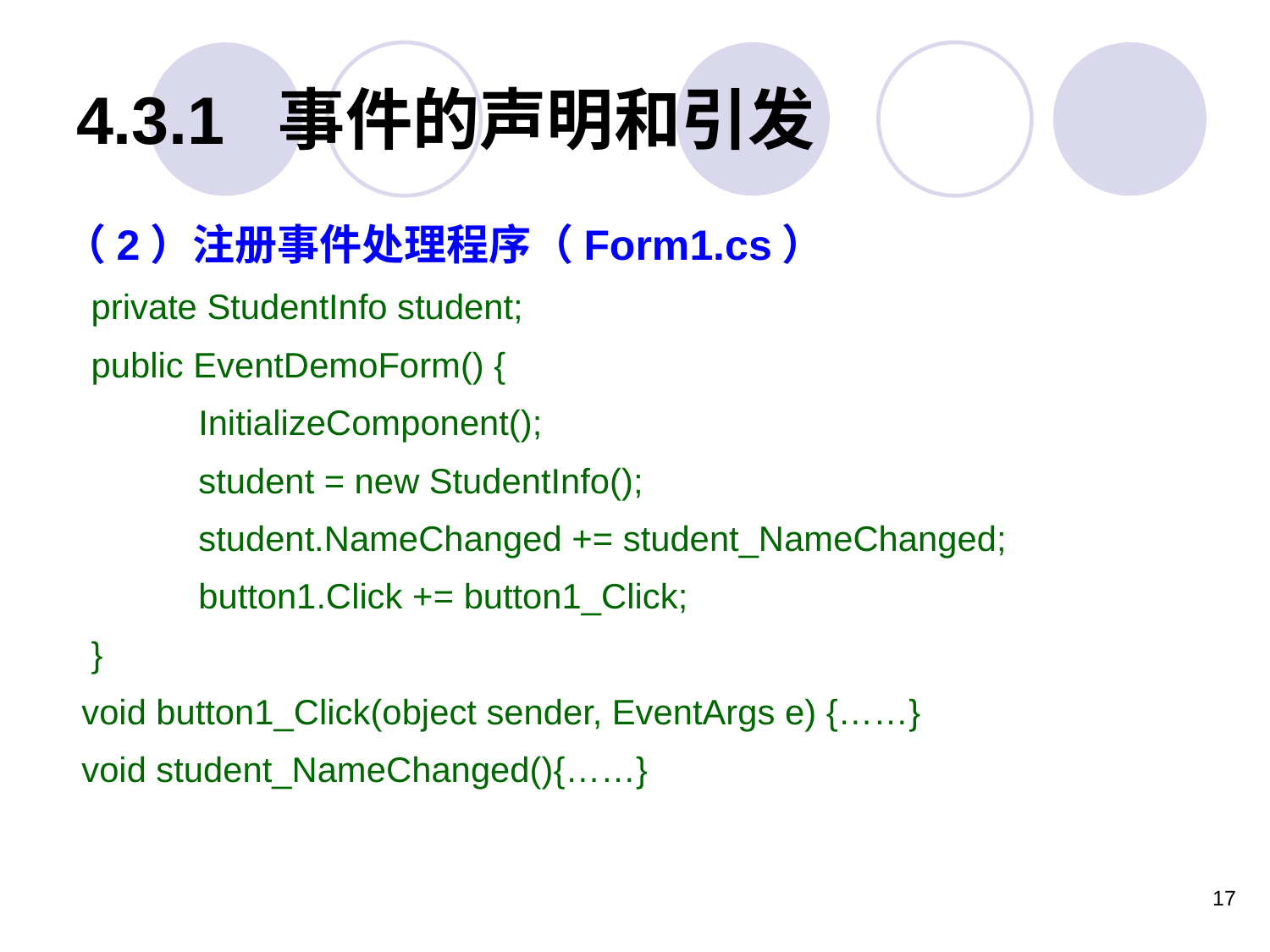

# 4.3.1  事件的声明和引发
 （2）注册事件处理程序（Form1.cs）
 private StudentInfo student;
 public EventDemoForm() {
            InitializeComponent();
            student = new StudentInfo();
            student.NameChanged += student_NameChanged;
            button1.Click += button1_Click;
 }
void button1_Click(object sender, EventArgs e) {……}
void student_NameChanged(){……}
17